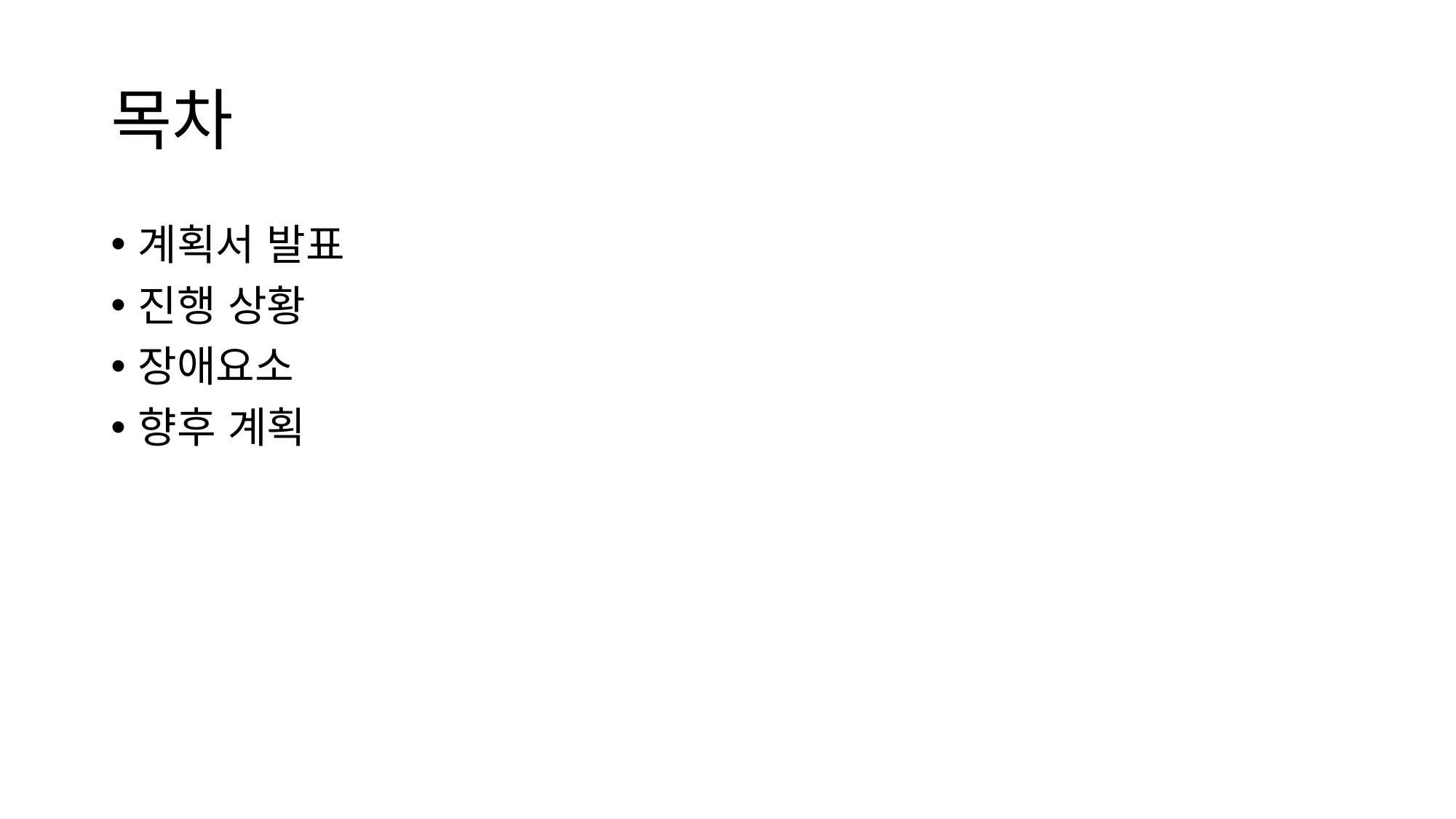

# 목차
계획서 발표
진행 상황
장애요소
향후 계획